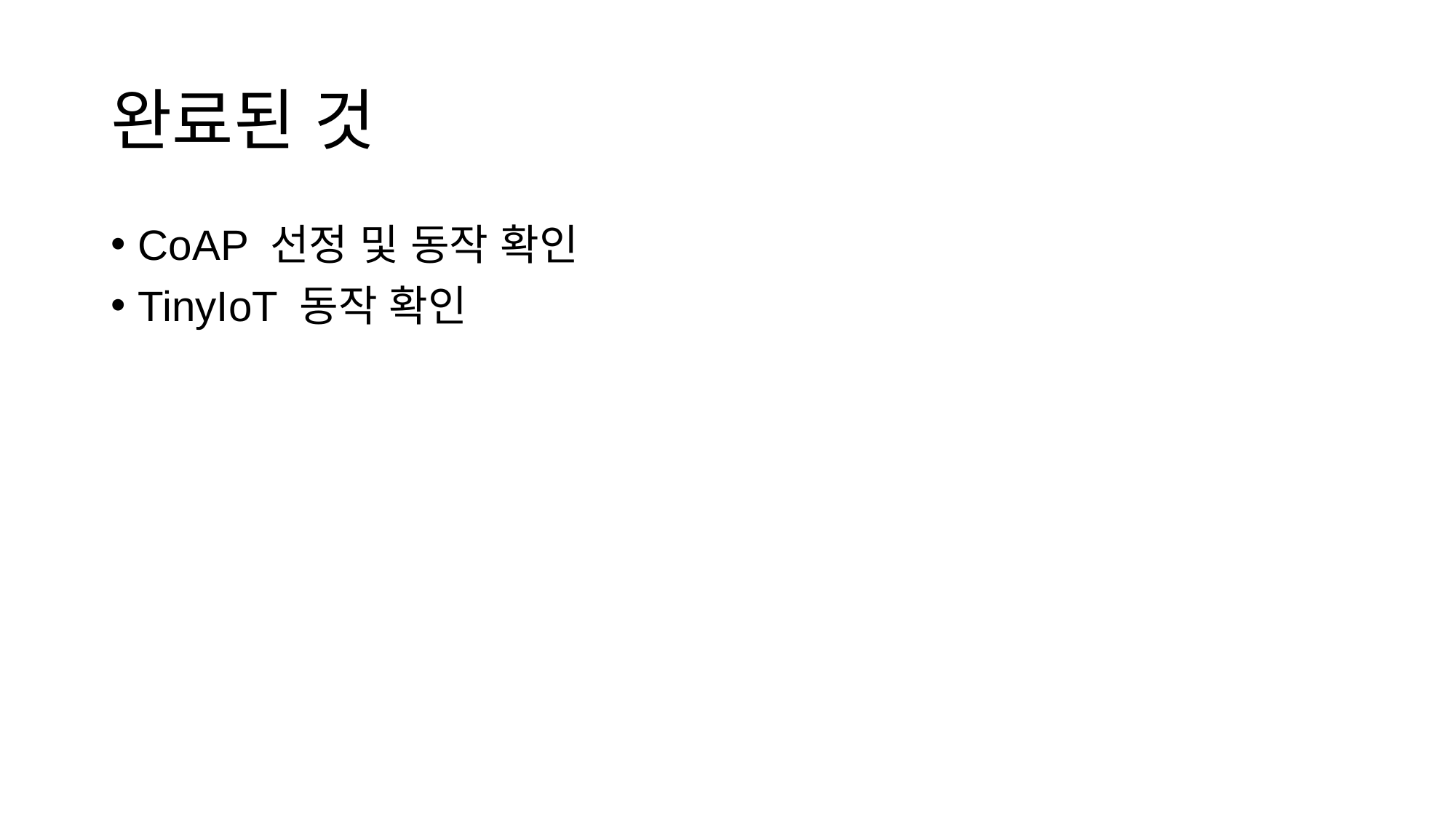

# 완료된 것
CoAP 선정 및 동작 확인
TinyIoT 동작 확인